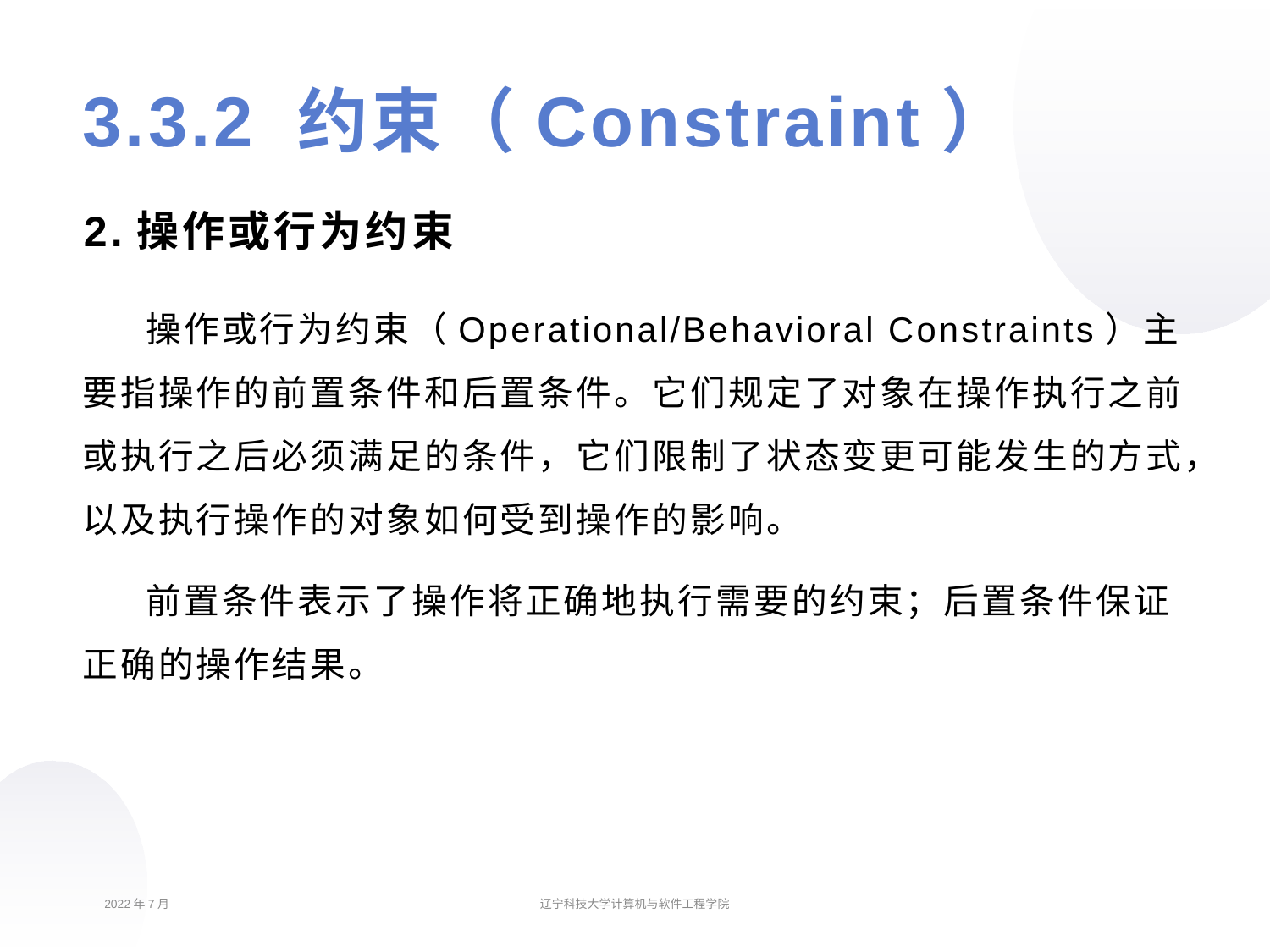

# 3.3.2 约束（Constraint）
2.操作或行为约束

操作或行为约束（Operational/Behavioral Constraints）主要指操作的前置条件和后置条件。它们规定了对象在操作执行之前或执行之后必须满足的条件，它们限制了状态变更可能发生的方式，以及执行操作的对象如何受到操作的影响。
前置条件表示了操作将正确地执行需要的约束；后置条件保证正确的操作结果。

2022年7月
辽宁科技大学计算机与软件工程学院
91